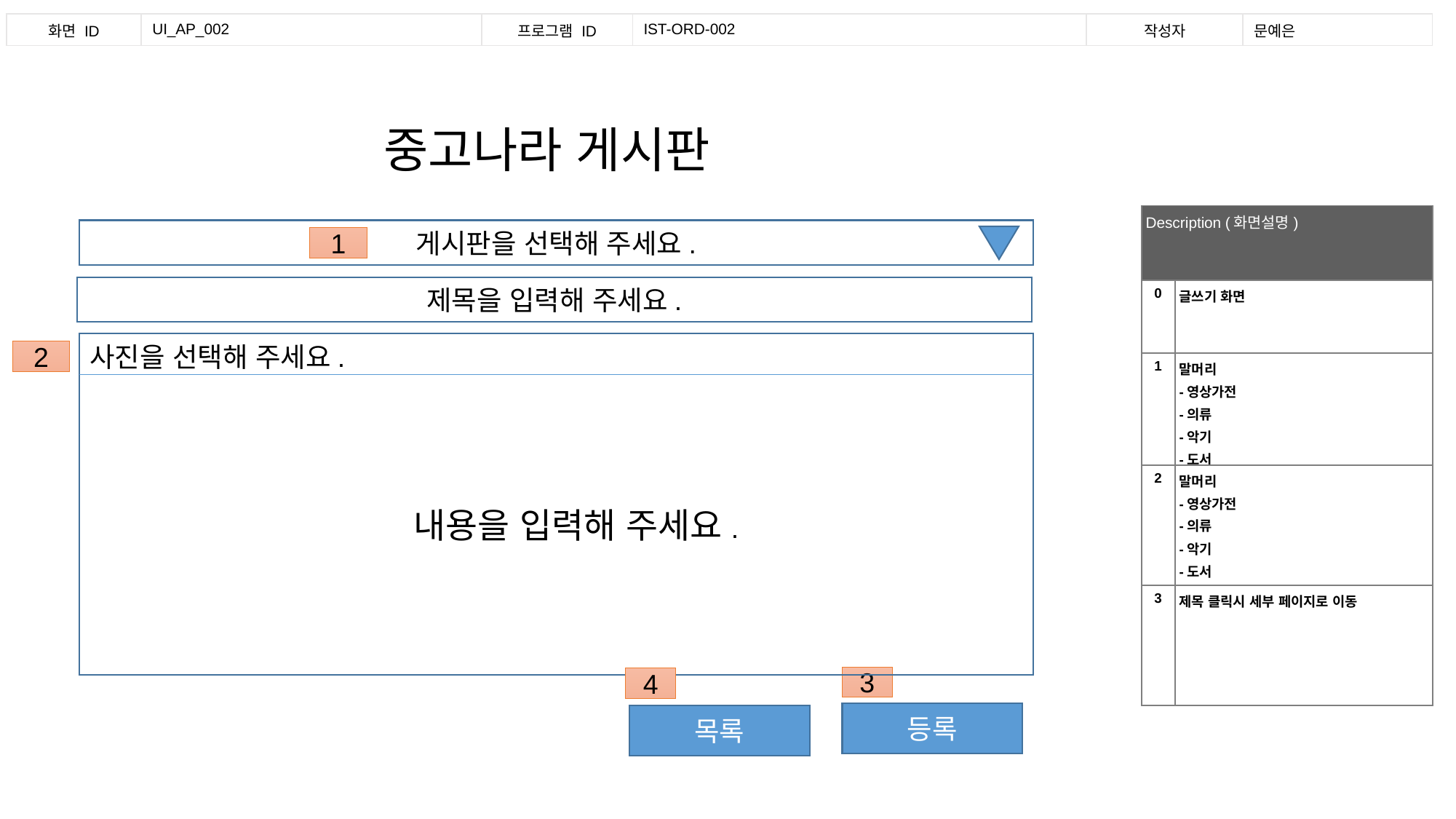

| 화면 ID | UI\_AP\_002 | 프로그램 ID | IST-ORD-002 | 작성자 | 문예은 |
| --- | --- | --- | --- | --- | --- |
중고나라 게시판
| Description (화면설명) |  |
| --- | --- |
| 0 | 글쓰기 화면 |
| 1 | 말머리 -영상가전 -의류 -악기 -도서 |
| 2 | 말머리 -영상가전 -의류 -악기 -도서 |
| 3 | 제목 클릭시 세부 페이지로 이동 |
게시판을 선택해 주세요.

1
제목을 입력해 주세요.

사진을 선택해 주세요.
2
내용을 입력해 주세요.
3
4
등록
목록